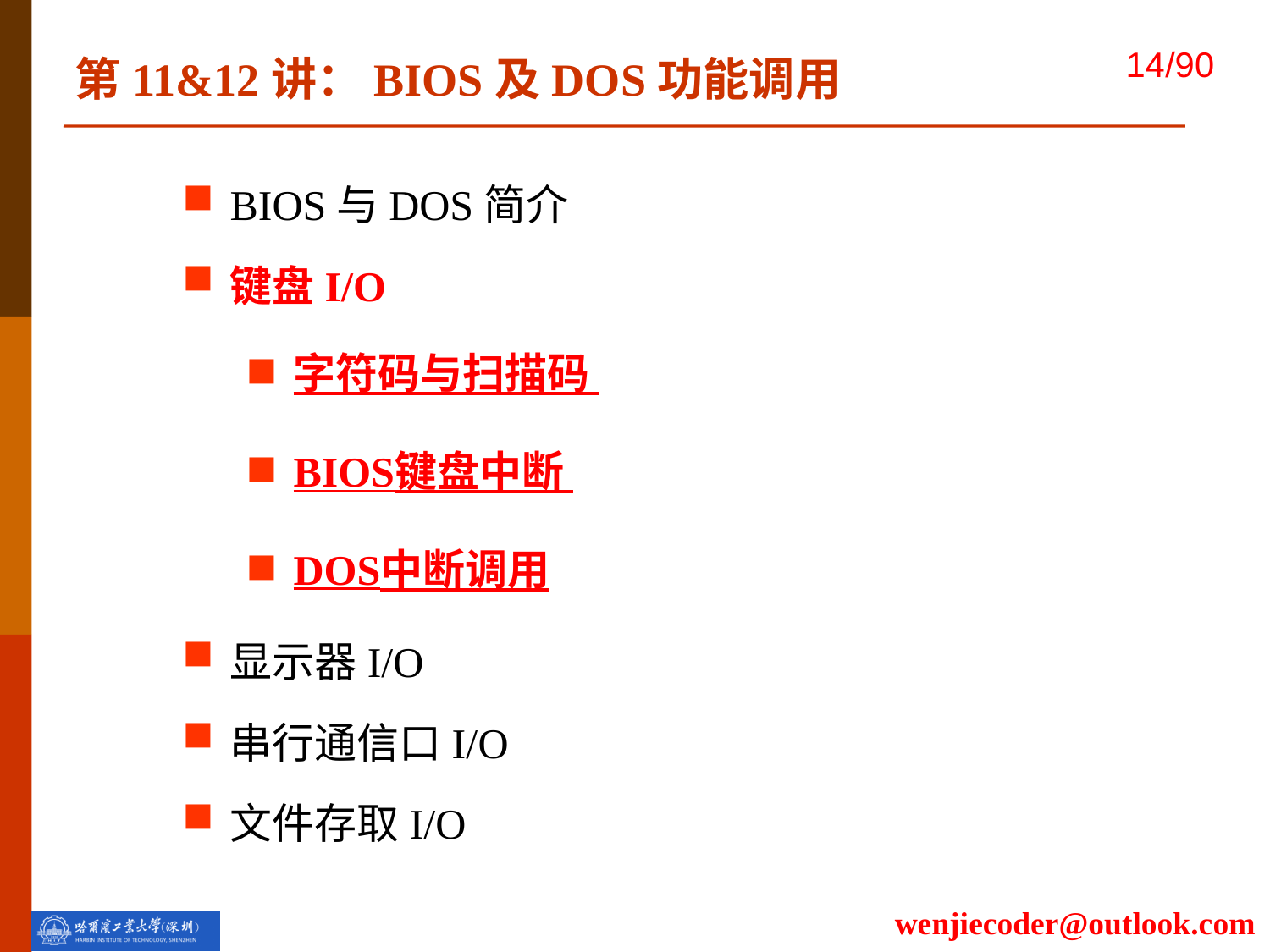

第11&12讲：BIOS及DOS功能调用
BIOS与DOS简介
键盘I/O
字符码与扫描码
BIOS键盘中断
DOS中断调用
显示器I/O
串行通信口I/O
文件存取I/O